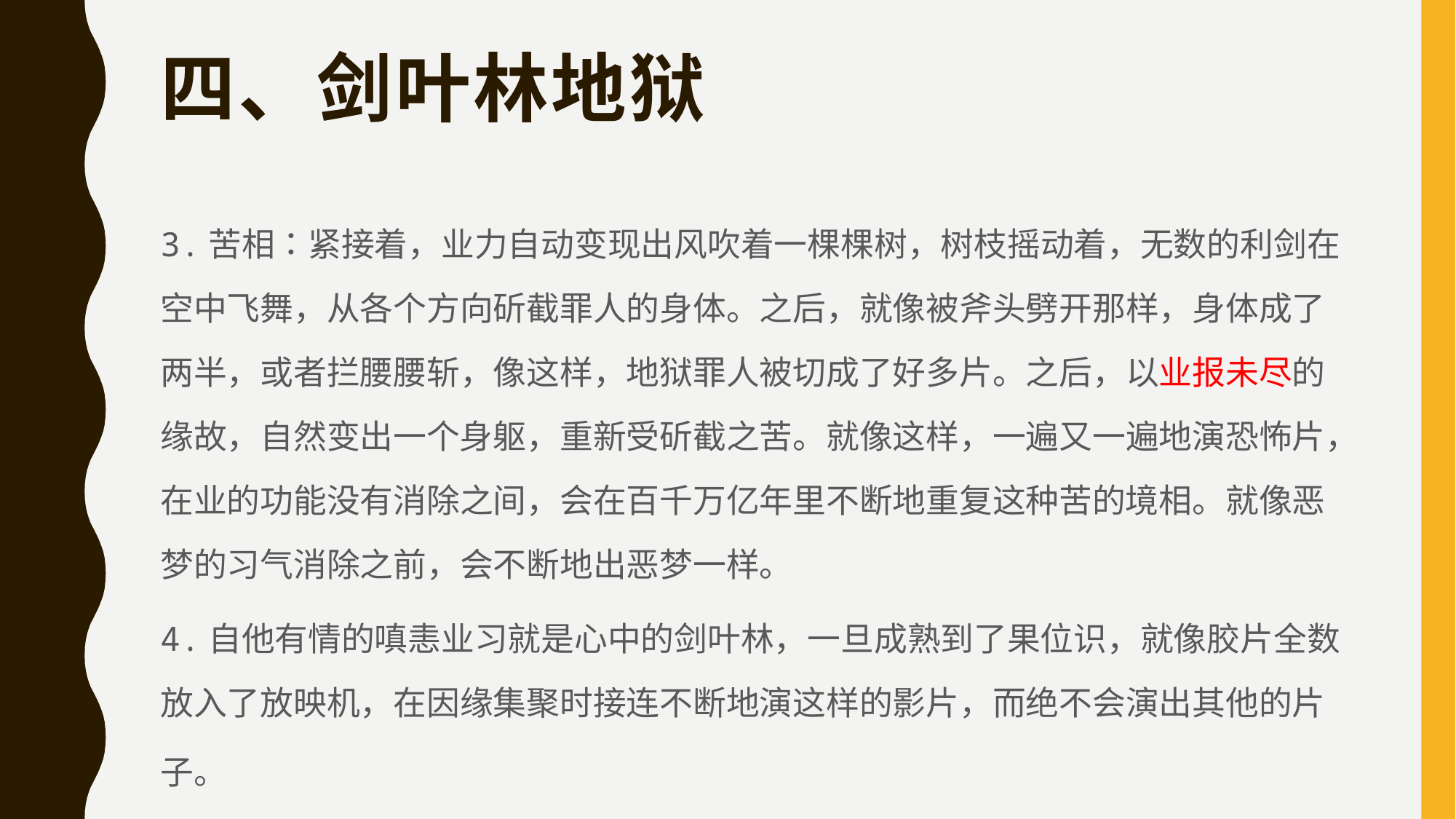

# 四、剑叶林地狱
3.苦相：紧接着，业力自动变现出风吹着一棵棵树，树枝摇动着，无数的利剑在空中飞舞，从各个方向斫截罪人的身体。之后，就像被斧头劈开那样，身体成了两半，或者拦腰腰斩，像这样，地狱罪人被切成了好多片。之后，以业报未尽的缘故，自然变出一个身躯，重新受斫截之苦。就像这样，一遍又一遍地演恐怖片，在业的功能没有消除之间，会在百千万亿年里不断地重复这种苦的境相。就像恶梦的习气消除之前，会不断地出恶梦一样。
4.自他有情的嗔恚业习就是心中的剑叶林，一旦成熟到了果位识，就像胶片全数放入了放映机，在因缘集聚时接连不断地演这样的影片，而绝不会演出其他的片子。